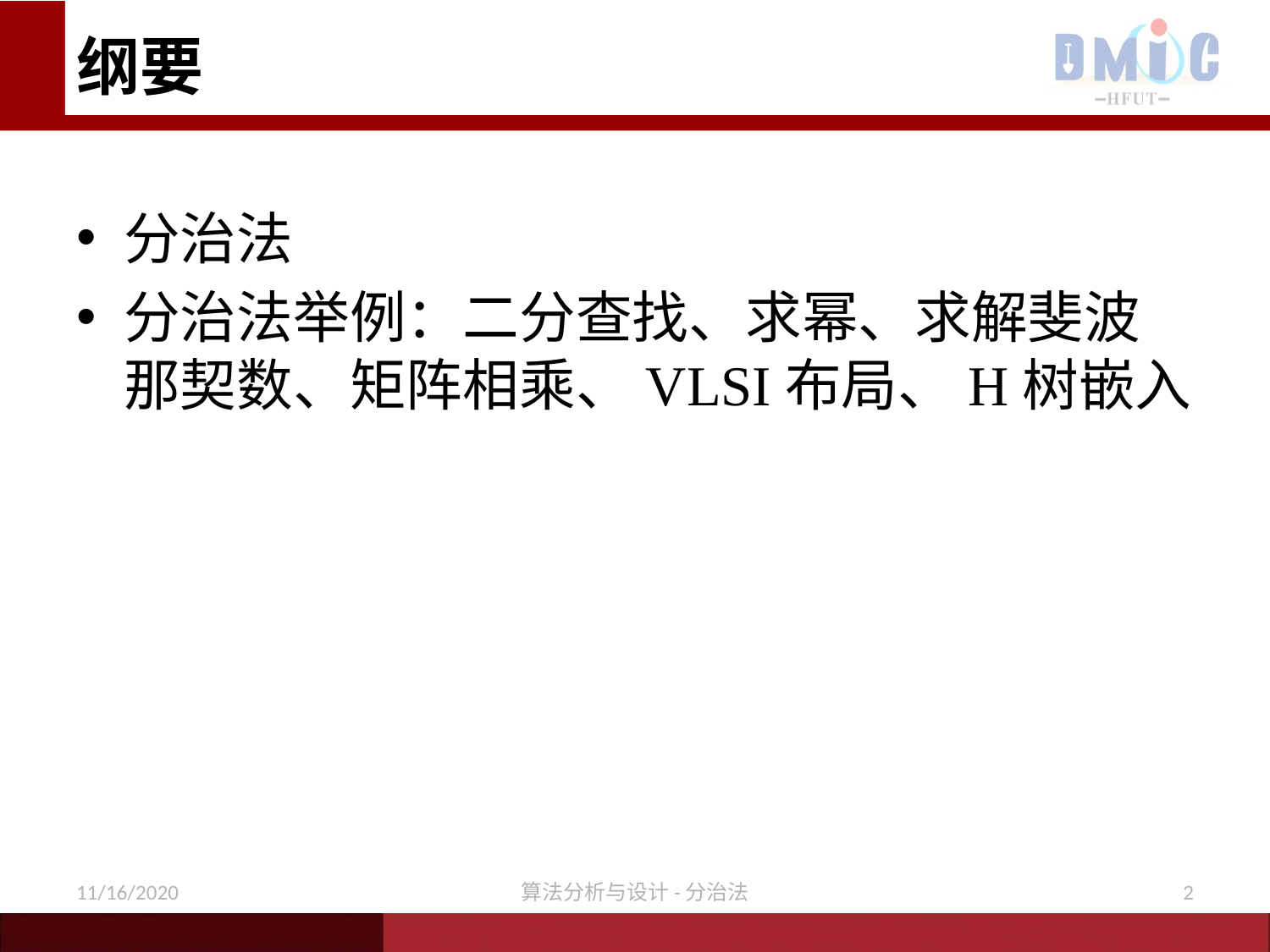

# 纲要
分治法
分治法举例：二分查找、求幂、求解斐波那契数、矩阵相乘、VLSI布局、H树嵌入
11/16/2020
算法分析与设计-分治法
2